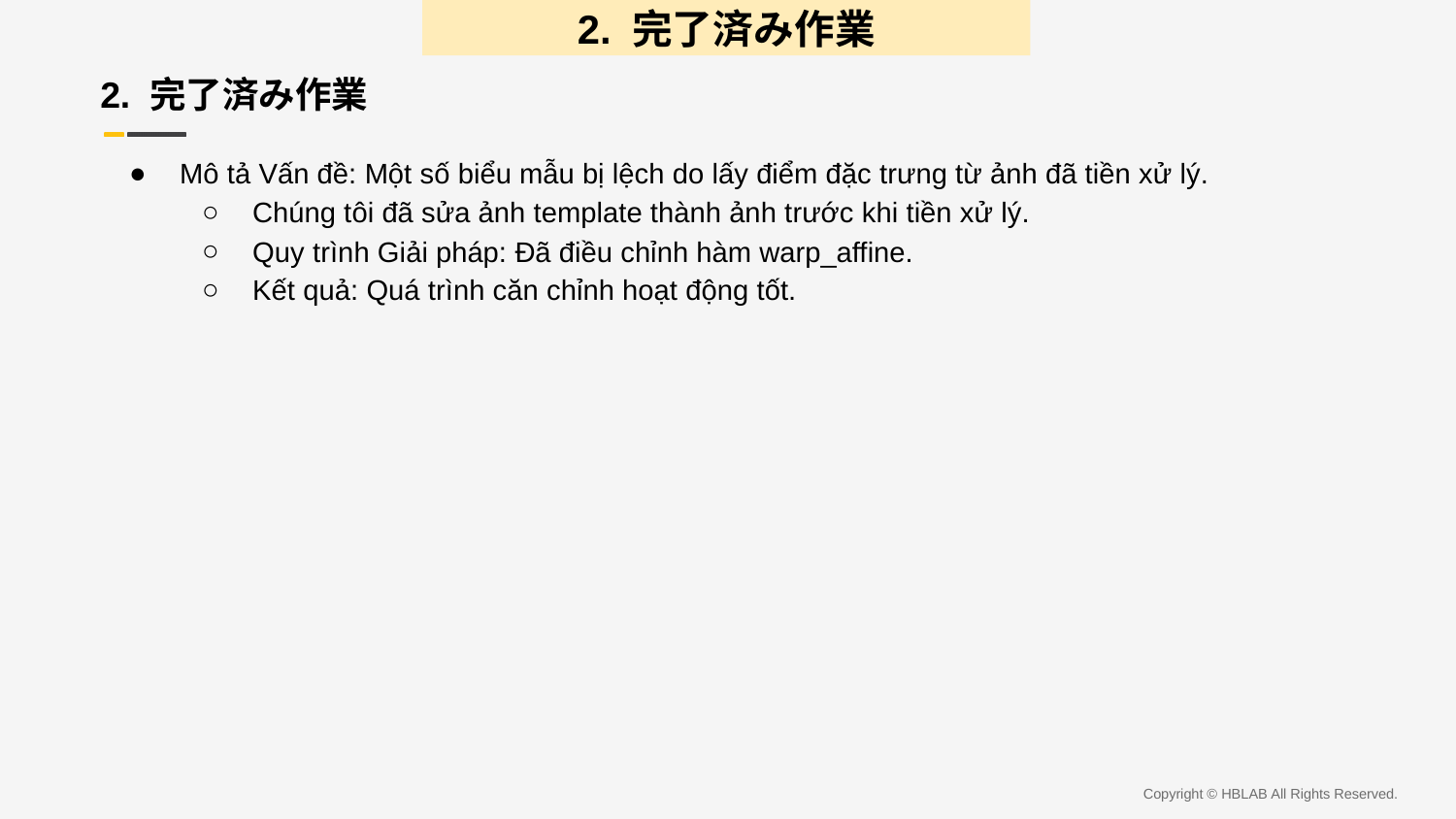

2. 完了済み作業
2. 完了済み作業
Mô tả Vấn đề: Một số biểu mẫu bị lệch do lấy điểm đặc trưng từ ảnh đã tiền xử lý.
Chúng tôi đã sửa ảnh template thành ảnh trước khi tiền xử lý.
Quy trình Giải pháp: Đã điều chỉnh hàm warp_affine.
Kết quả: Quá trình căn chỉnh hoạt động tốt.